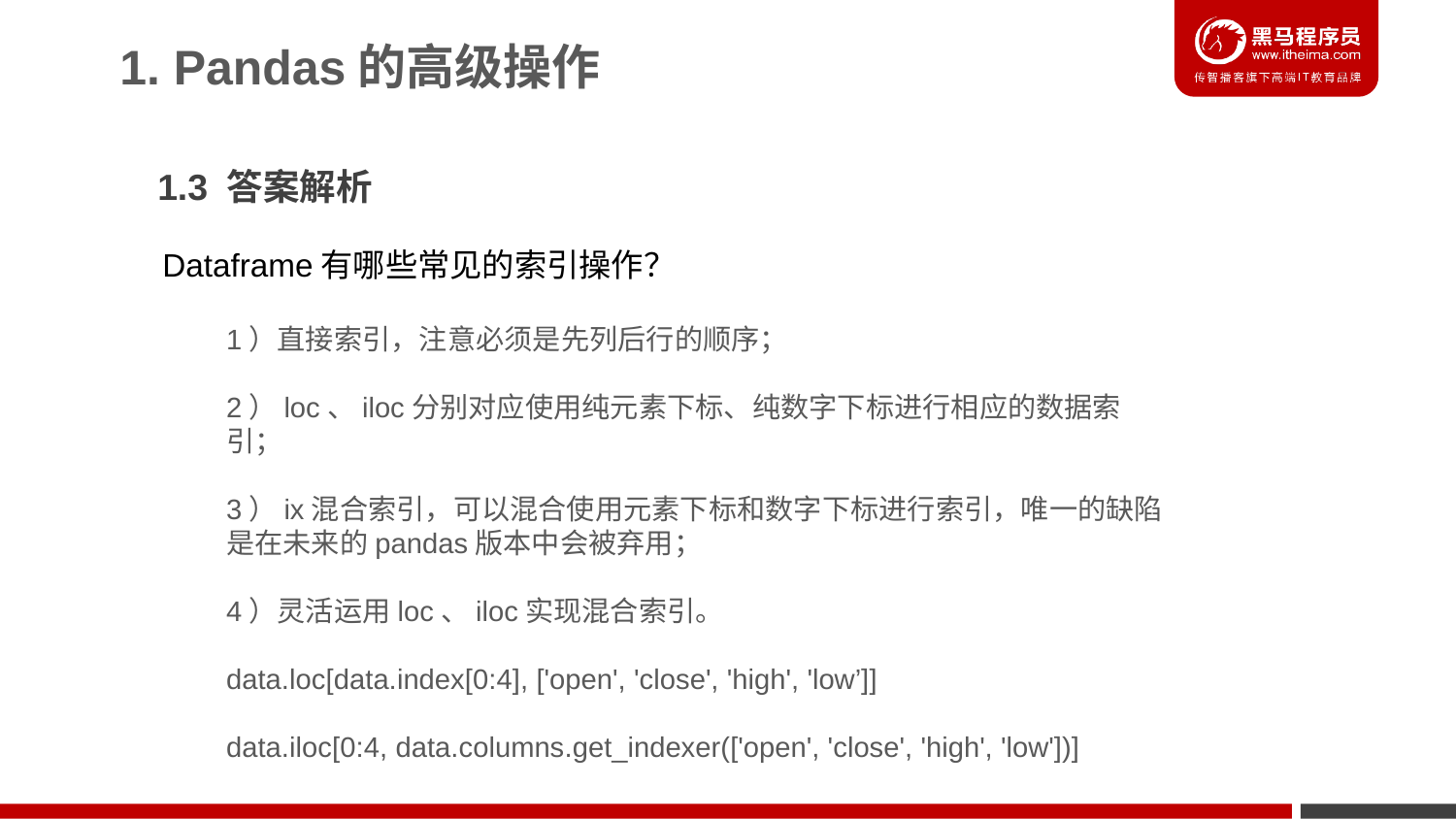

1. Pandas的高级操作
1.3 答案解析
Dataframe有哪些常见的索引操作？
1）直接索引，注意必须是先列后行的顺序；

2）loc、iloc分别对应使用纯元素下标、纯数字下标进行相应的数据索引；

3）ix混合索引，可以混合使用元素下标和数字下标进行索引，唯一的缺陷是在未来的pandas版本中会被弃用；

4）灵活运用loc、iloc实现混合索引。

data.loc[data.index[0:4], ['open', 'close', 'high', 'low’]]

data.iloc[0:4, data.columns.get_indexer(['open', 'close', 'high', 'low'])]